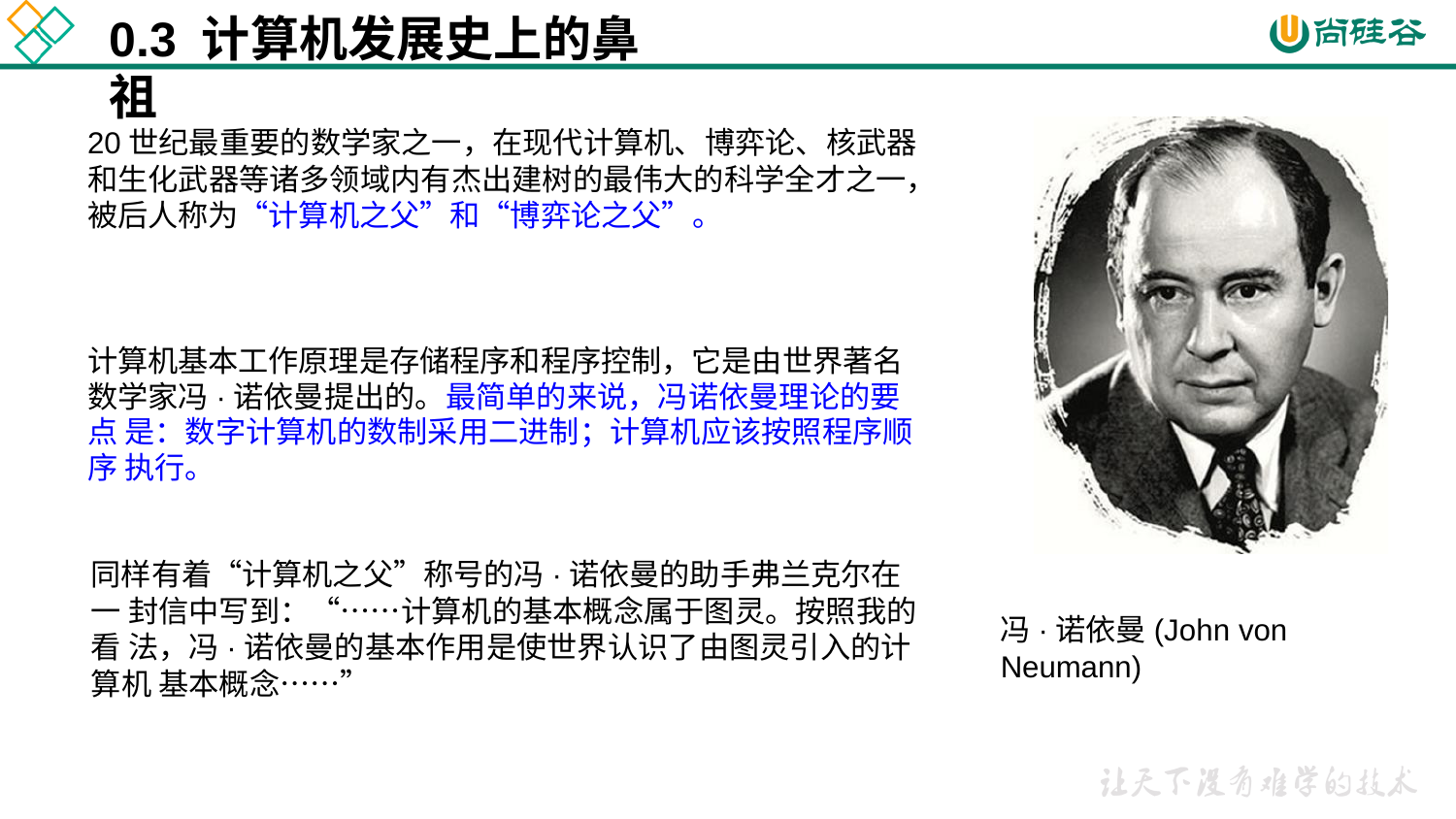

# 0.3 计算机发展史上的鼻祖

20世纪最重要的数学家之一，在现代计算机、博弈论、核武器 和生化武器等诸多领域内有杰出建树的最伟大的科学全才之一， 被后人称为“计算机之父”和“博弈论之父”。
计算机基本工作原理是存储程序和程序控制，它是由世界著名 数学家冯·诺依曼提出的。最简单的来说，冯诺依曼理论的要点 是：数字计算机的数制采用二进制；计算机应该按照程序顺序 执行。
同样有着“计算机之父”称号的冯·诺依曼的助手弗兰克尔在一 封信中写到：“……计算机的基本概念属于图灵。按照我的看 法，冯·诺依曼的基本作用是使世界认识了由图灵引入的计算机 基本概念……”
冯·诺依曼(John von Neumann)